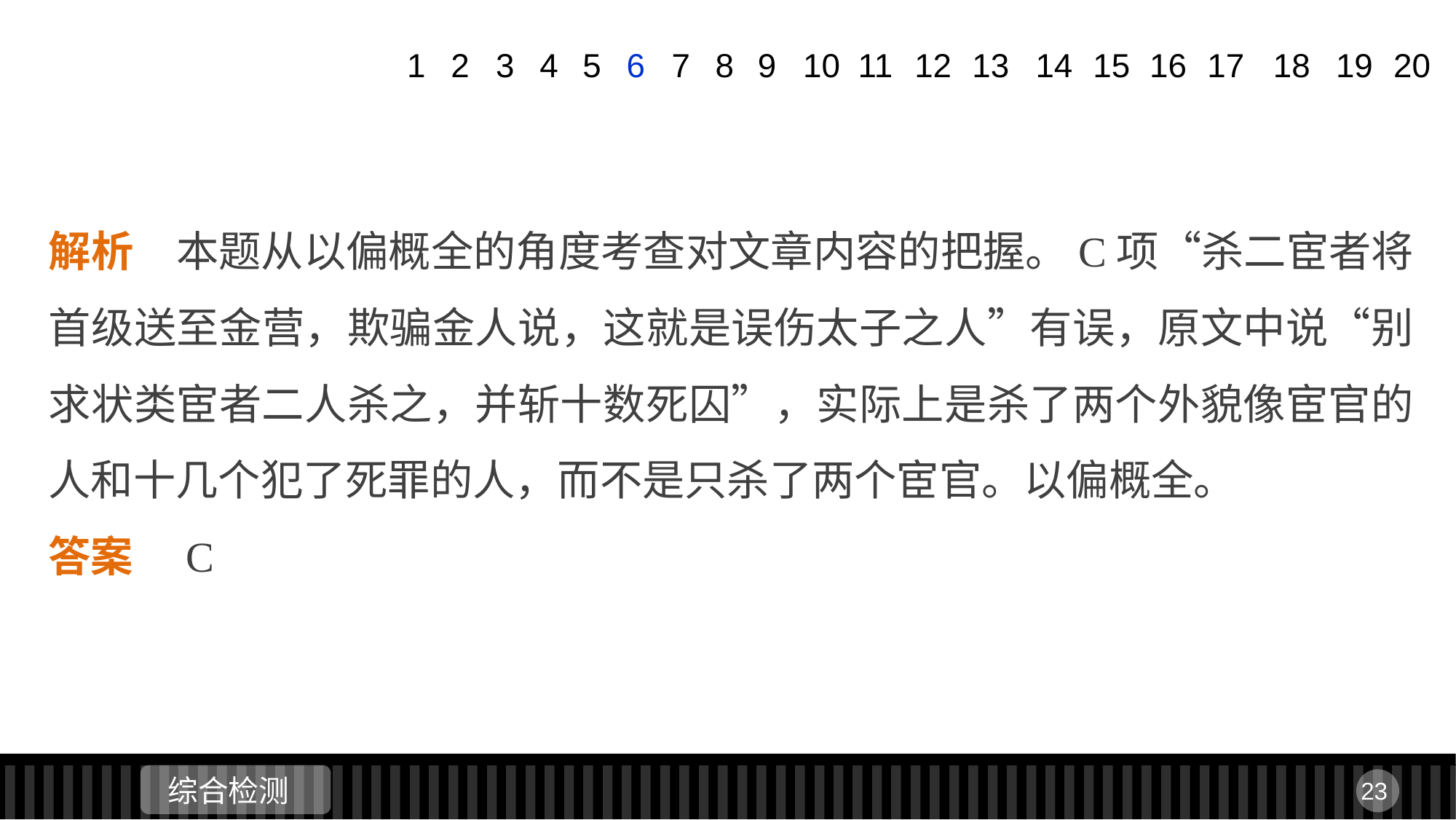

1
2
3
4
5
6
7
8
9
11
12
13
14
15
16
17
18
19
20
10
解析　本题从以偏概全的角度考查对文章内容的把握。C项“杀二宦者将首级送至金营，欺骗金人说，这就是误伤太子之人”有误，原文中说“别求状类宦者二人杀之，并斩十数死囚”，实际上是杀了两个外貌像宦官的人和十几个犯了死罪的人，而不是只杀了两个宦官。以偏概全。
答案　C